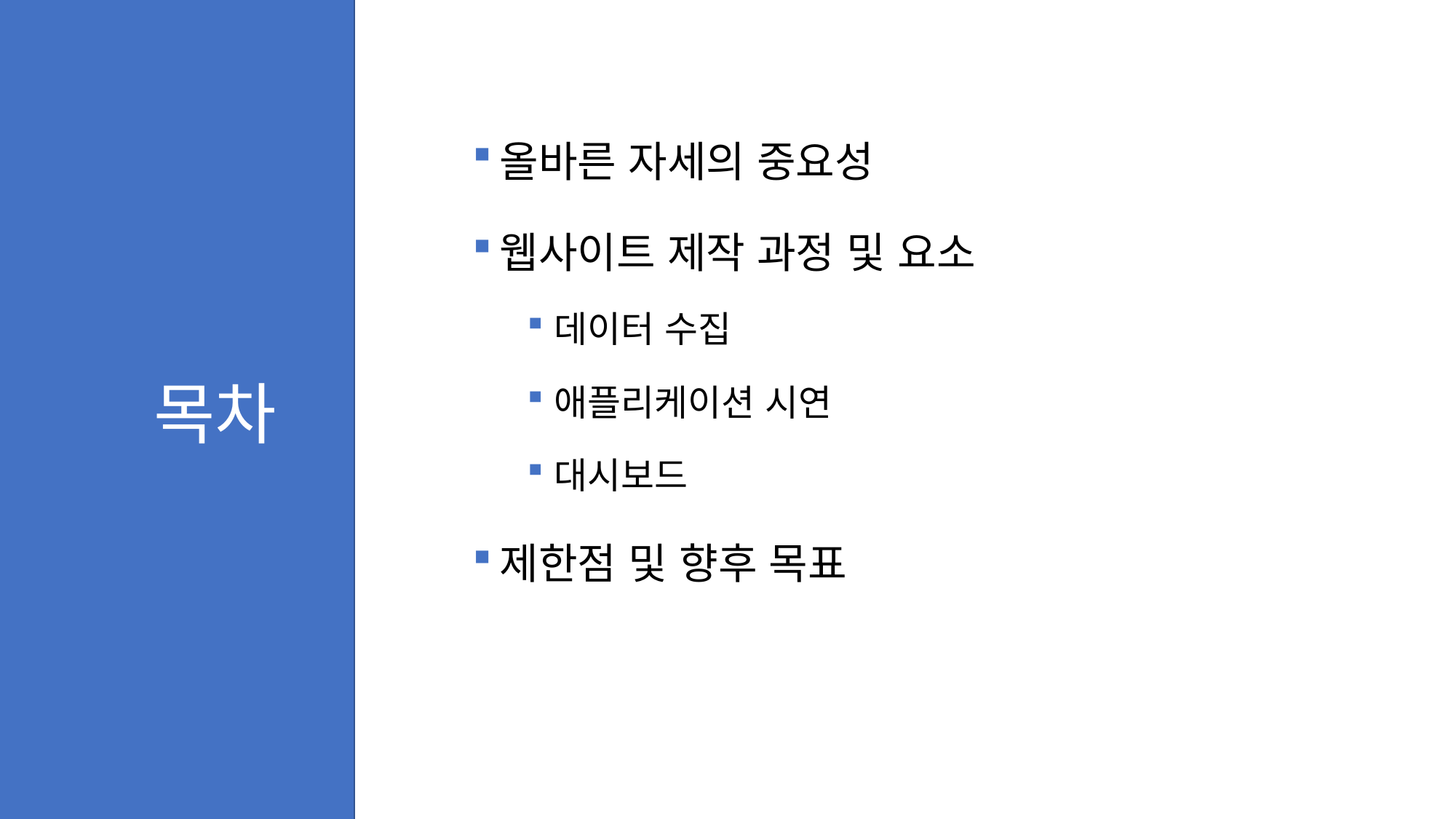

올바른 자세의 중요성
웹사이트 제작 과정 및 요소
데이터 수집
애플리케이션 시연
대시보드
제한점 및 향후 목표
# 목차